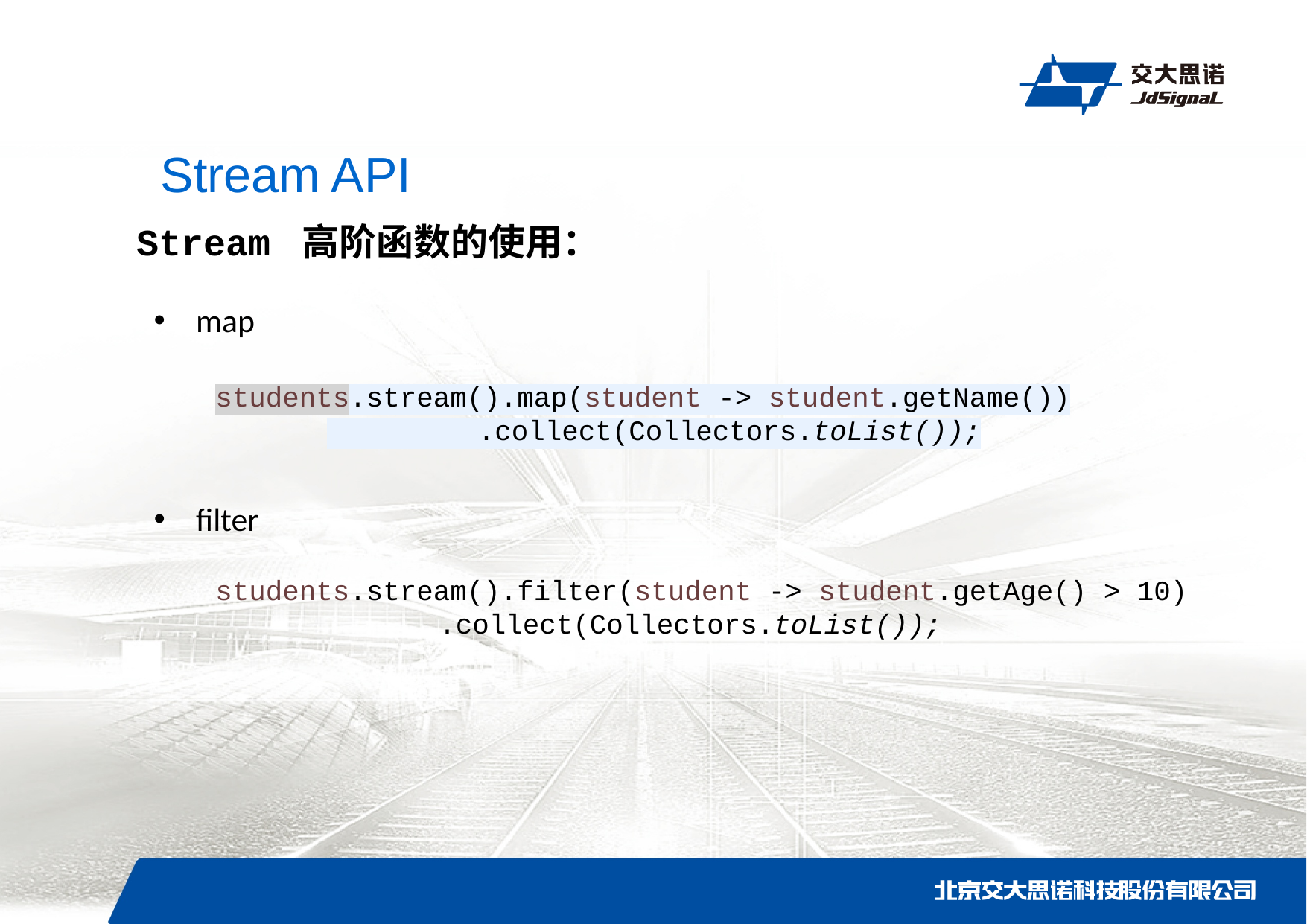

Stream API
Stream 高阶函数的使用：
map
students.stream().map(student -> student.getName())
	         .collect(Collectors.toList());
filter

students.stream().filter(student -> student.getAge() > 10)
		.collect(Collectors.toList());